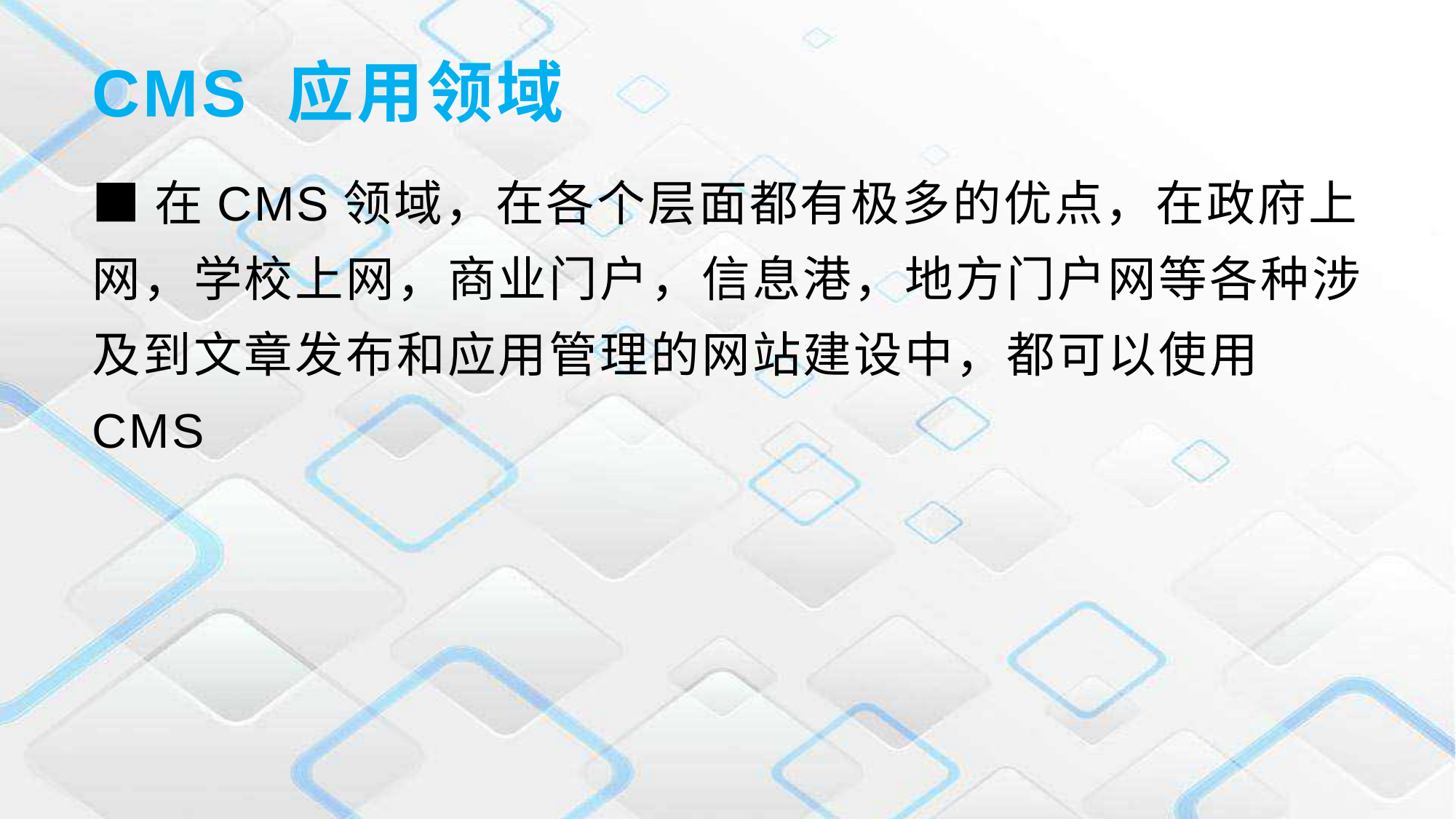

# CMS 应用领域
■在CMS领域，在各个层面都有极多的优点，在政府上网，学校上网，商业门户，信息港，地方门户网等各种涉及到文章发布和应用管理的网站建设中，都可以使用CMS